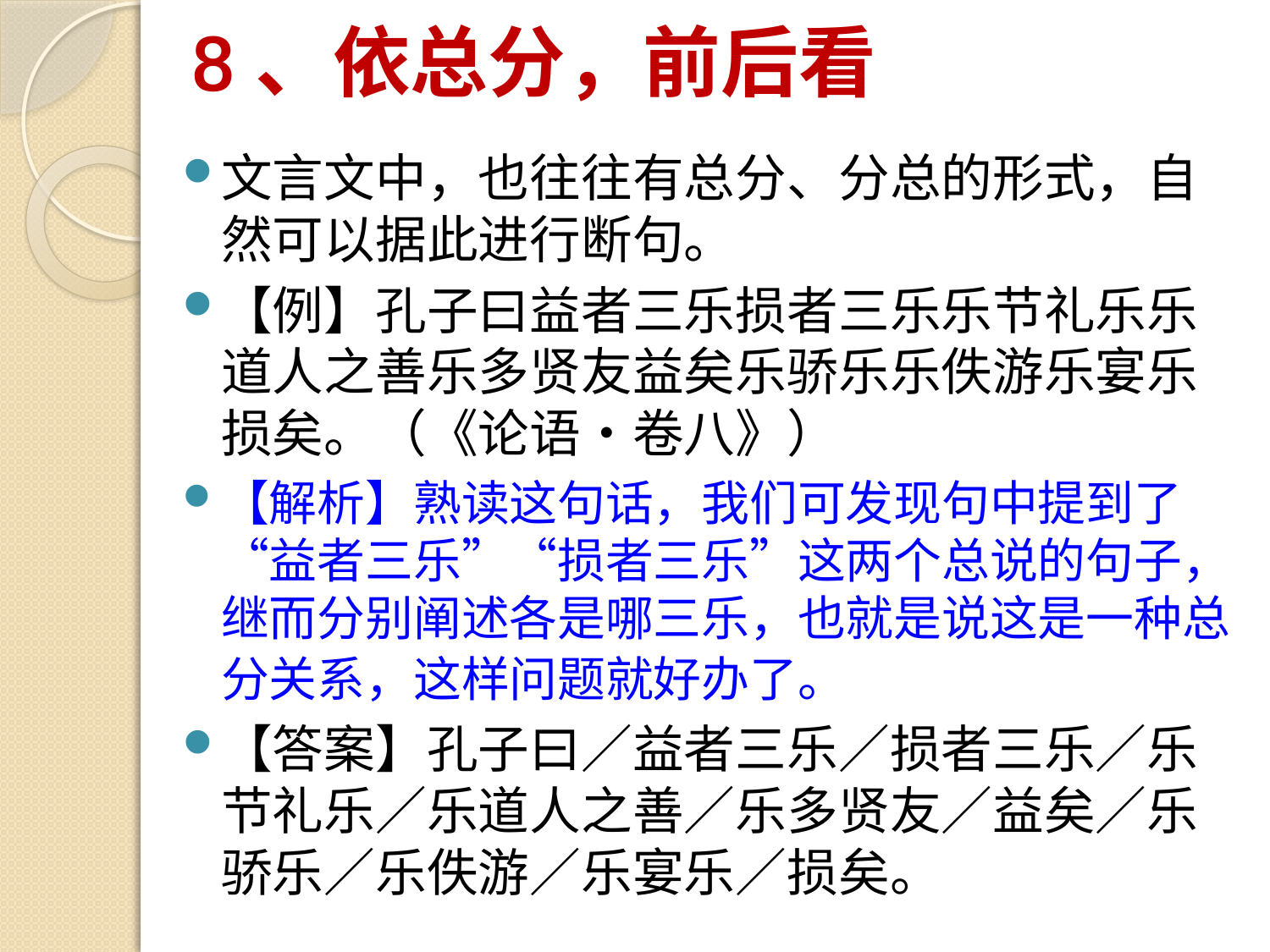

# 8、依总分，前后看
文言文中，也往往有总分、分总的形式，自然可以据此进行断句。
【例】孔子曰益者三乐损者三乐乐节礼乐乐道人之善乐多贤友益矣乐骄乐乐佚游乐宴乐损矣。（《论语•卷八》）
【解析】熟读这句话，我们可发现句中提到了“益者三乐”“损者三乐”这两个总说的句子，继而分别阐述各是哪三乐，也就是说这是一种总分关系，这样问题就好办了。
【答案】孔子曰∕益者三乐∕损者三乐∕乐节礼乐∕乐道人之善∕乐多贤友∕益矣∕乐骄乐∕乐佚游∕乐宴乐∕损矣。